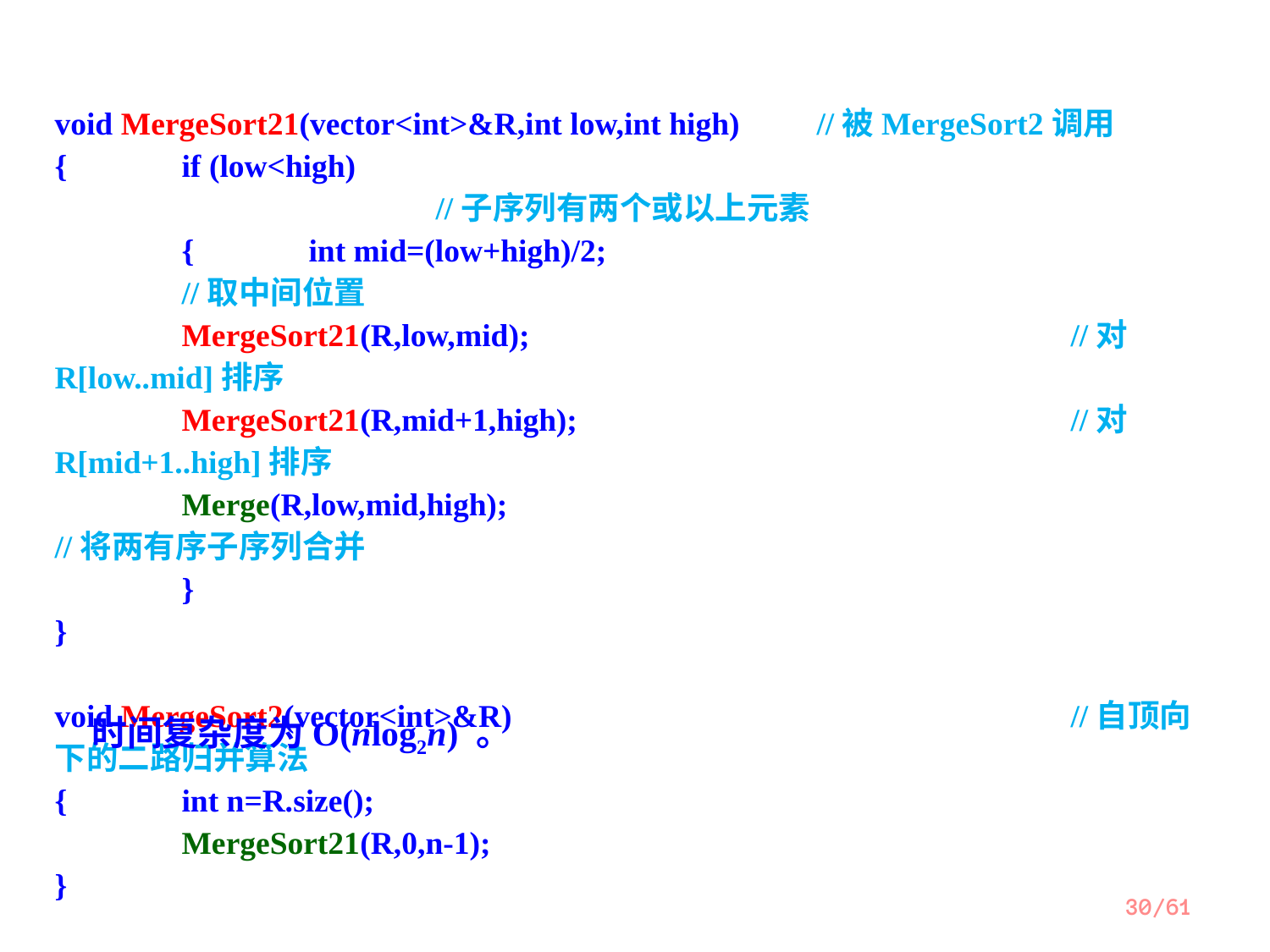

void MergeSort21(vector<int>&R,int low,int high)	//被MergeSort2调用
{   	if (low<high) 										//子序列有两个或以上元素
    	{	int mid=(low+high)/2; 						//取中间位置
         	MergeSort21(R,low,mid); 					//对R[low..mid]排序
         	MergeSort21(R,mid+1,high); 				//对R[mid+1..high]排序
         	Merge(R,low,mid,high); 						//将两有序子序列合并
    	}
}

void MergeSort2(vector<int>&R)					//自顶向下的二路归并算法
{    	int n=R.size();
     	MergeSort21(R,0,n-1);
}
时间复杂度为O(nlog2n) 。
30/61